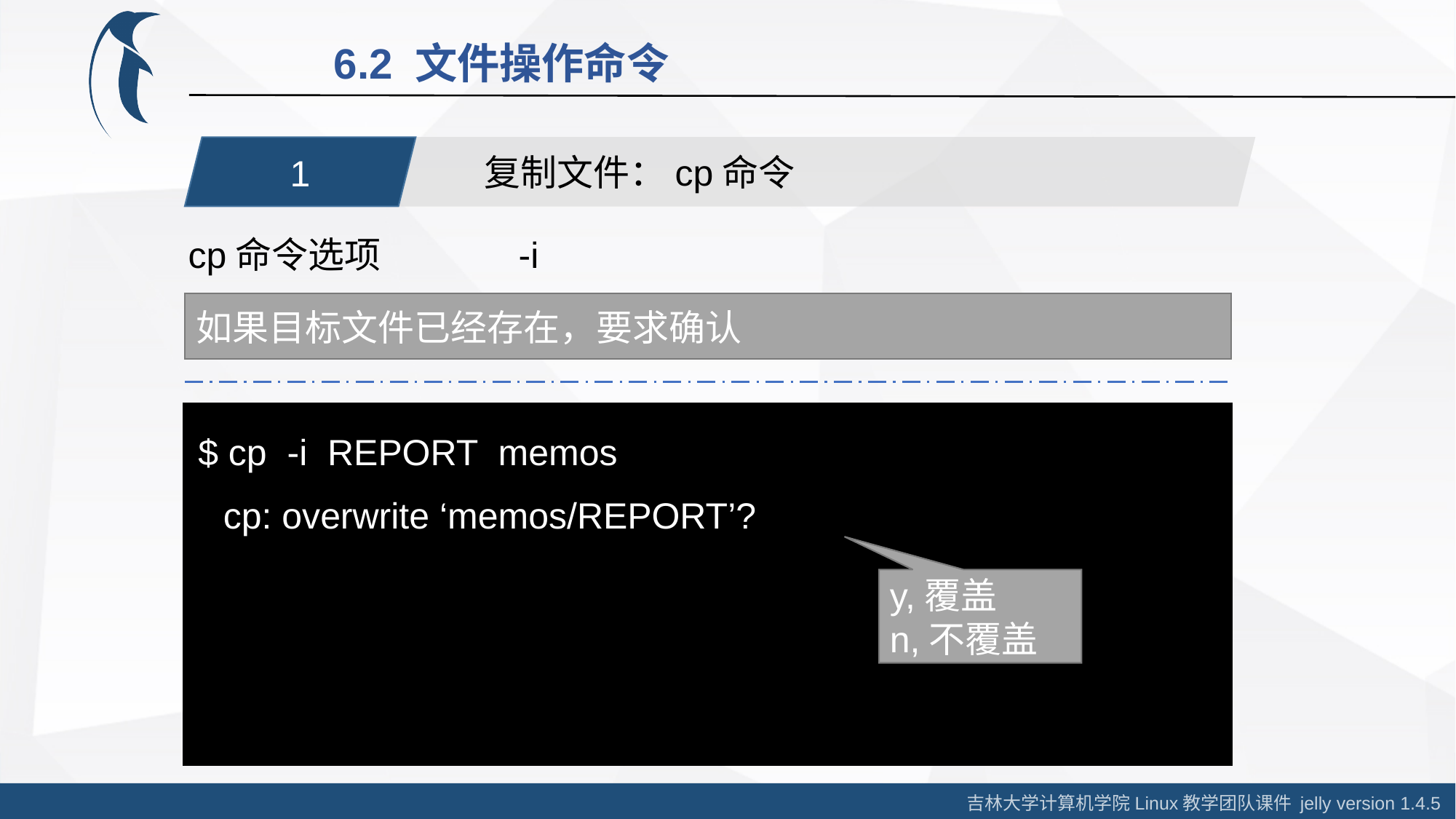

6.2 文件操作命令
复制文件：cp命令
1
-i
cp命令选项
如果目标文件已经存在，要求确认

$ cp  -i  REPORT  memos
   cp: overwrite ‘memos/REPORT’?
y,覆盖
n,不覆盖